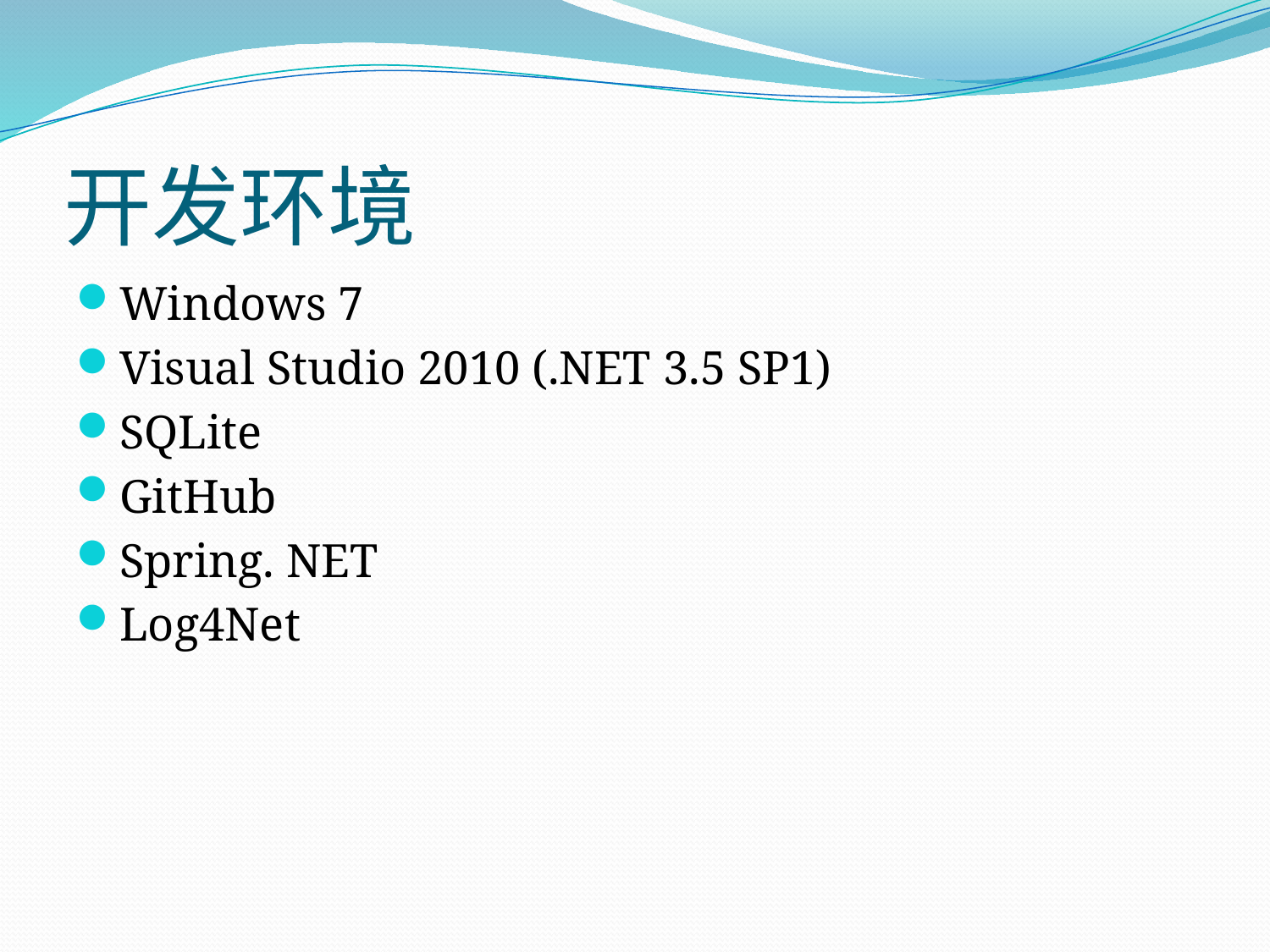

# 开发环境
Windows 7
Visual Studio 2010 (.NET 3.5 SP1)
SQLite
GitHub
Spring. NET
Log4Net